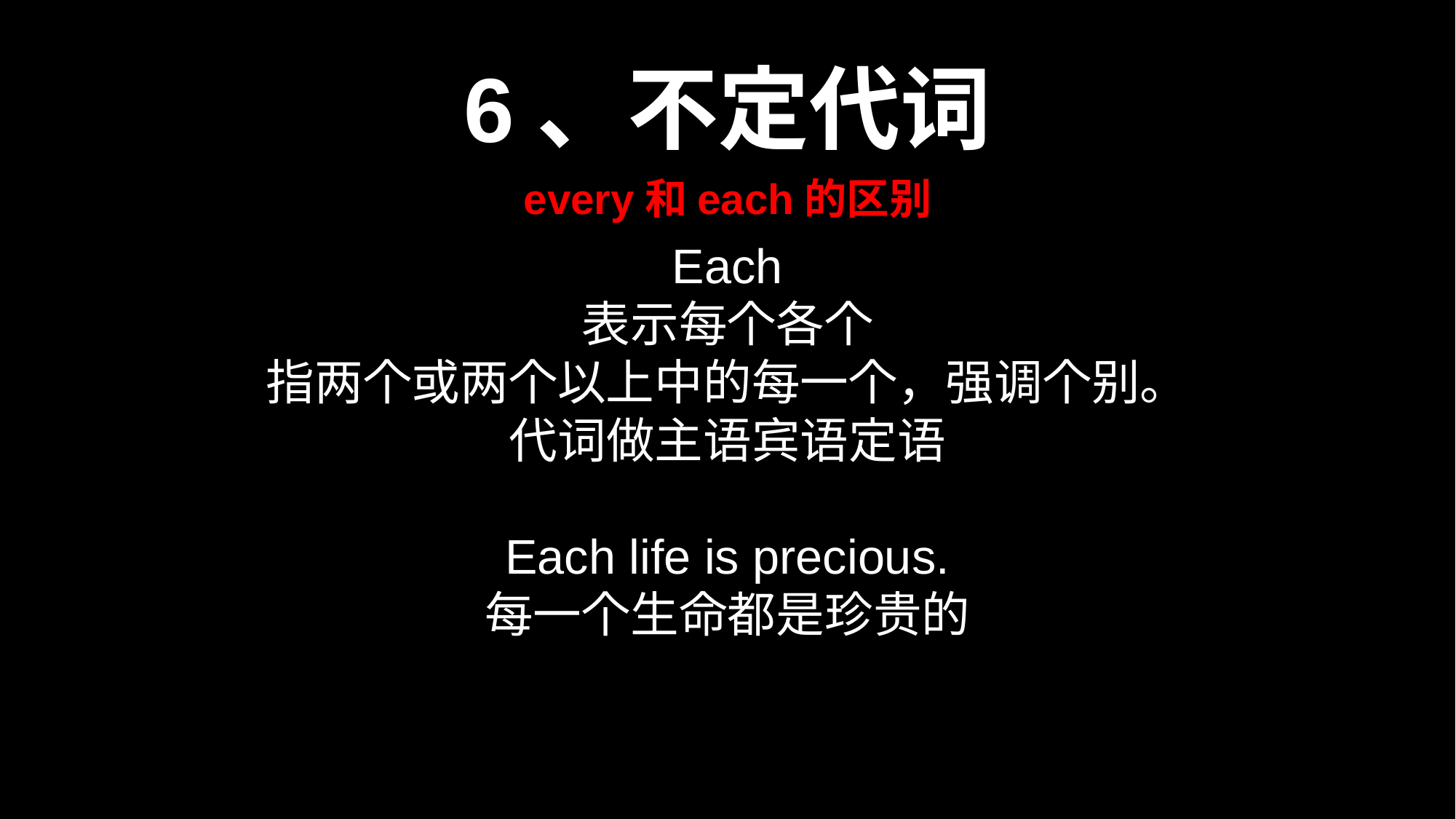

6、不定代词
every和each的区别
Each
表示每个各个
指两个或两个以上中的每一个，强调个别。
代词做主语宾语定语

Each life is precious.
每一个生命都是珍贵的